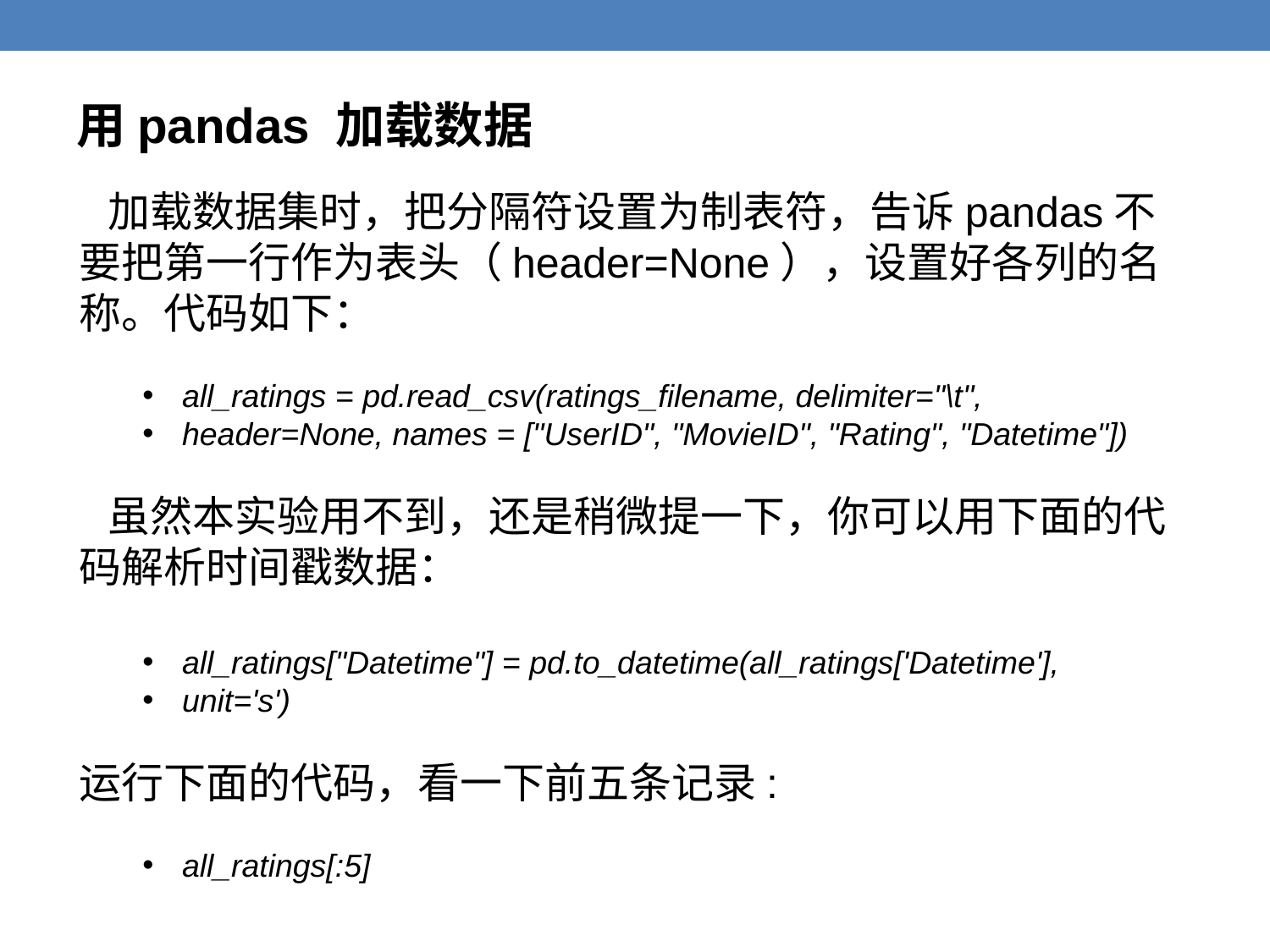

用pandas 加载数据
  加载数据集时，把分隔符设置为制表符，告诉pandas不要把第一行作为表头（header=None），设置好各列的名称。代码如下：

all_ratings = pd.read_csv(ratings_filename, delimiter="\t",
header=None, names = ["UserID", "MovieID", "Rating", "Datetime"])

  虽然本实验用不到，还是稍微提一下，你可以用下面的代码解析时间戳数据：

all_ratings["Datetime"] = pd.to_datetime(all_ratings['Datetime'],
unit='s')

运行下面的代码，看一下前五条记录:

all_ratings[:5]